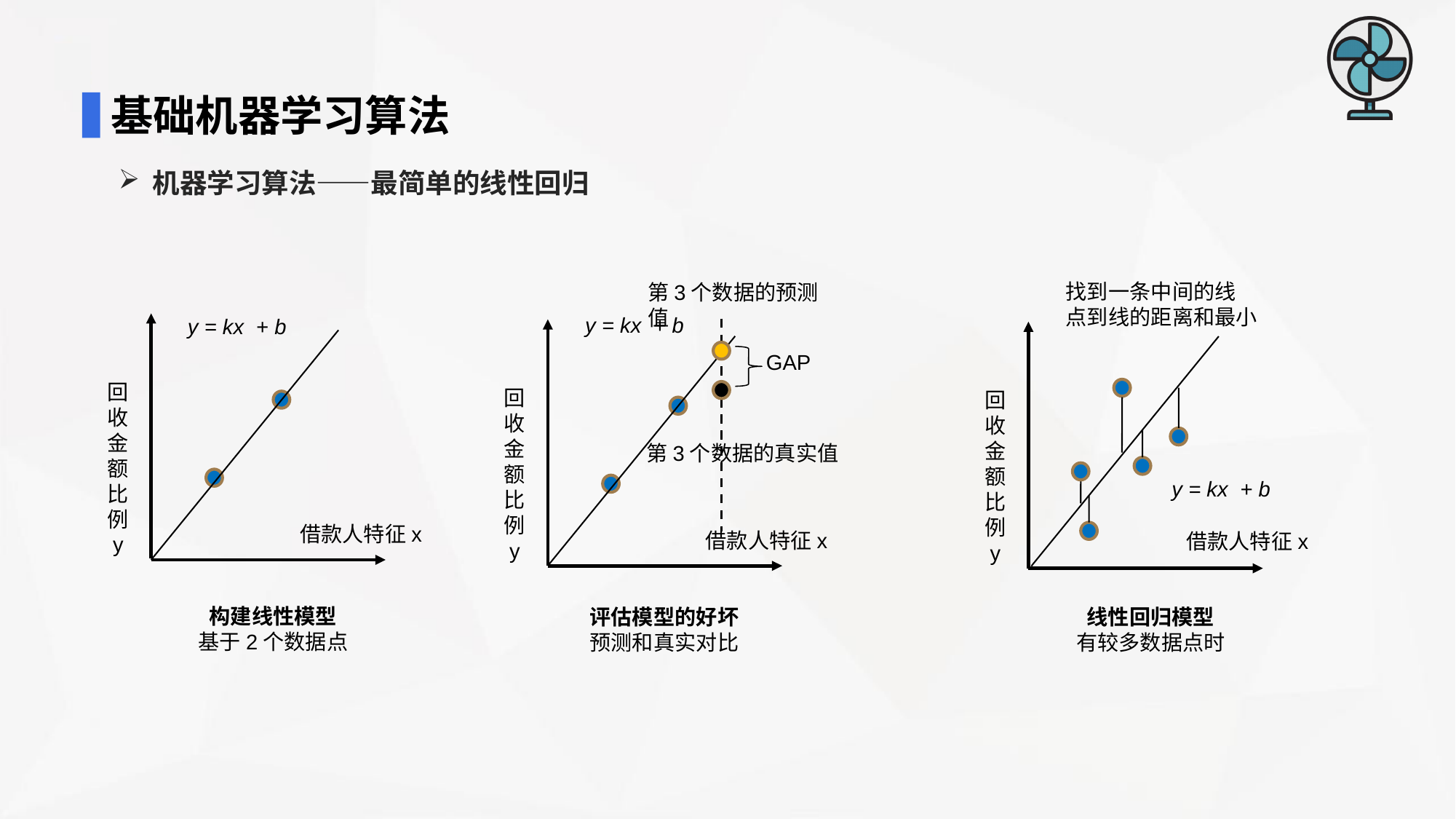

基础机器学习算法
机器学习算法——最简单的线性回归
找到一条中间的线
点到线的距离和最小
第3个数据的预测值
回收金额比例
y

借款人特征x

GAP

第3个数据的真实值
y = kx  + b
y = kx  + b
回收金额比例
y

借款人特征x

回收金额比例
y

y = kx  + b

借款人特征x
构建线性模型
基于2个数据点
评估模型的好坏
预测和真实对比
线性回归模型
有较多数据点时